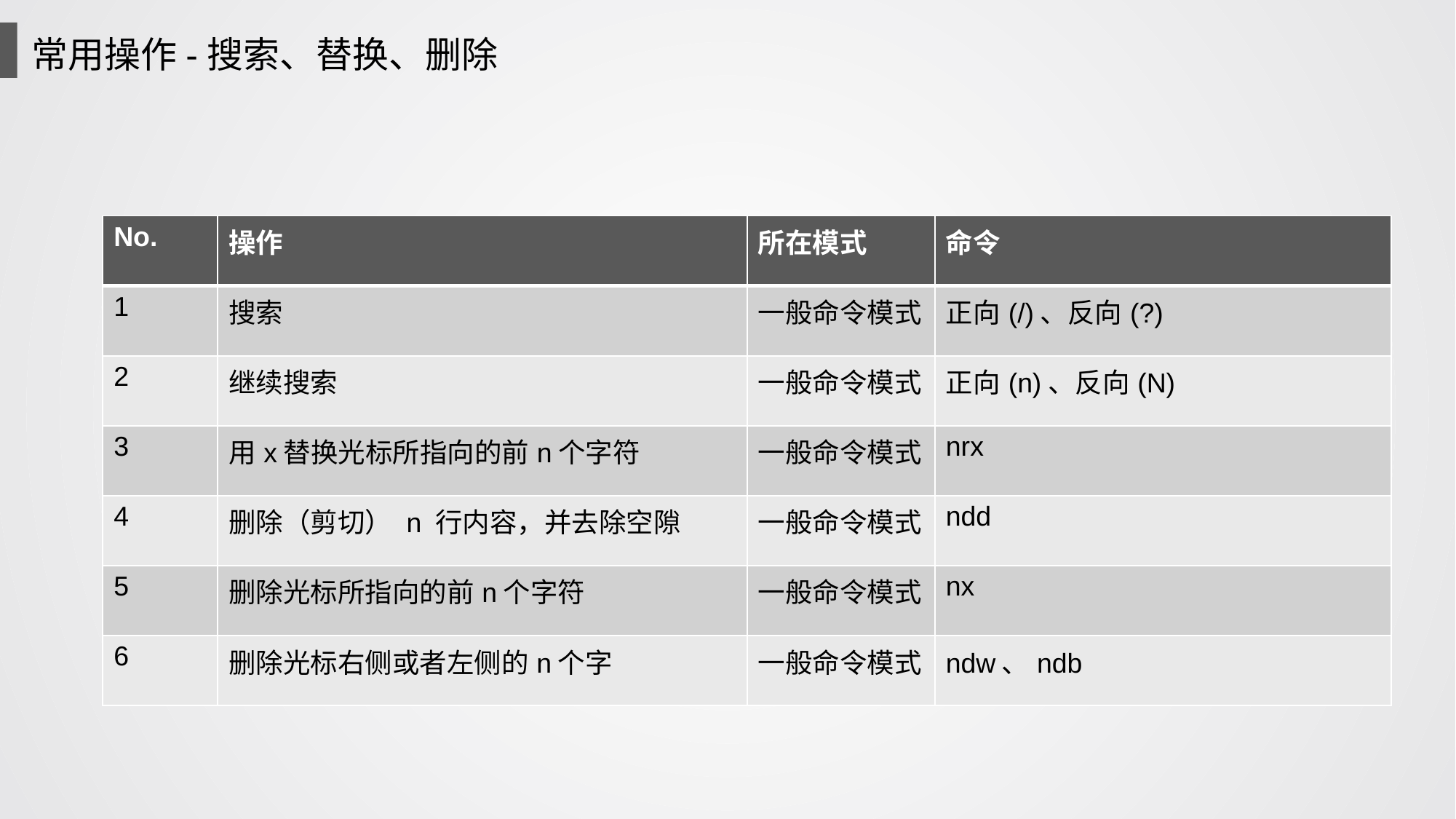

常用操作-搜索、替换、删除
| No. | 操作 | 所在模式 | 命令 |
| --- | --- | --- | --- |
| 1 | 搜索 | 一般命令模式 | 正向(/)、反向(?) |
| 2 | 继续搜索 | 一般命令模式 | 正向(n)、反向(N) |
| 3 | 用x替换光标所指向的前n个字符 | 一般命令模式 | nrx |
| 4 | 删除（剪切） n 行内容，并去除空隙 | 一般命令模式 | ndd |
| 5 | 删除光标所指向的前n个字符 | 一般命令模式 | nx |
| 6 | 删除光标右侧或者左侧的n个字 | 一般命令模式 | ndw、ndb |